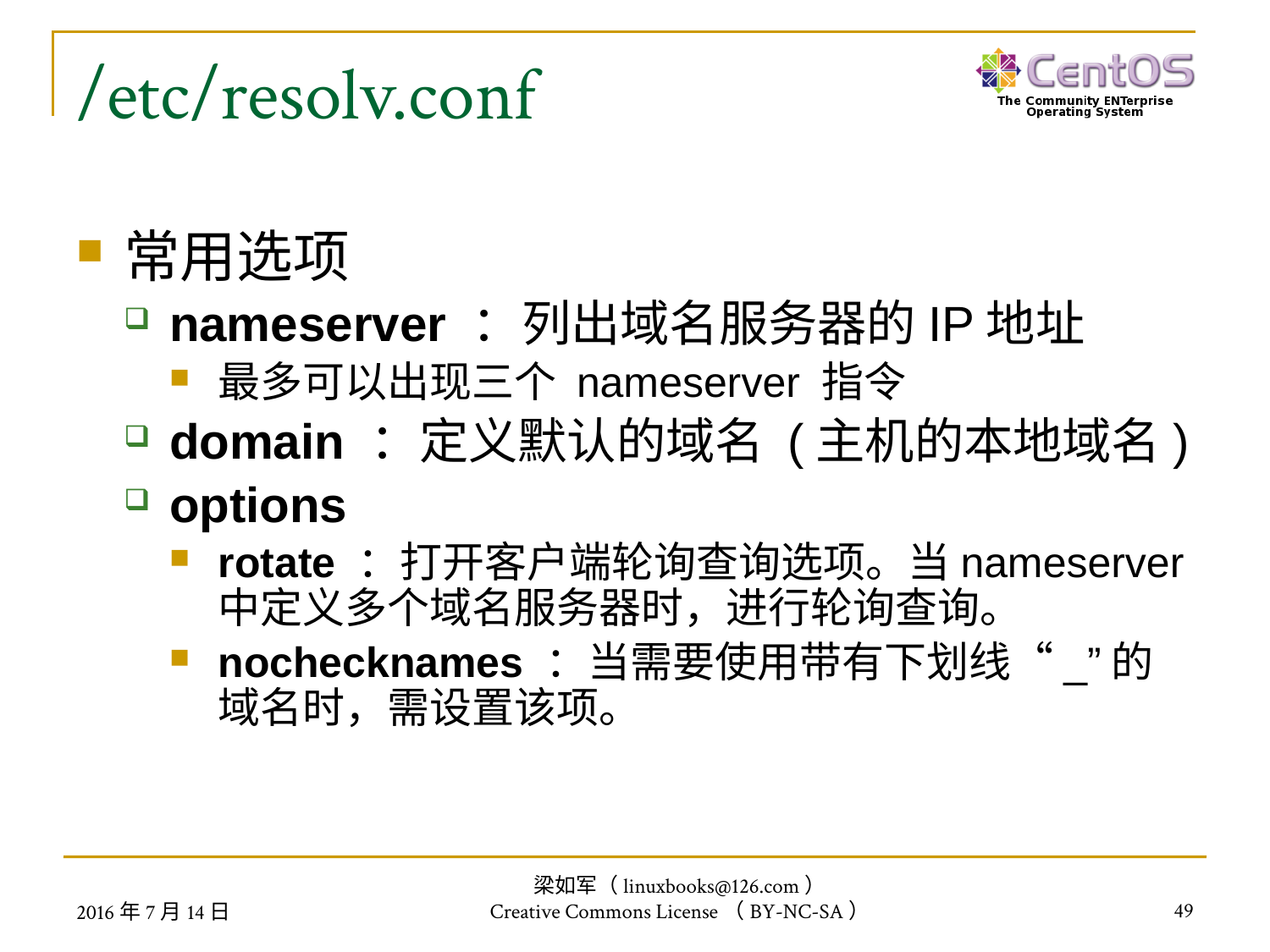

# /etc/resolv.conf
常用选项
nameserver ：列出域名服务器的IP地址
最多可以出现三个 nameserver 指令
domain ：定义默认的域名 (主机的本地域名)
options
rotate ：打开客户端轮询查询选项。当nameserver中定义多个域名服务器时，进行轮询查询。
nochecknames ：当需要使用带有下划线“_”的域名时，需设置该项。

梁如军（linuxbooks@126.com）
Creative Commons License（BY-NC-SA）
2016年7月14日
49